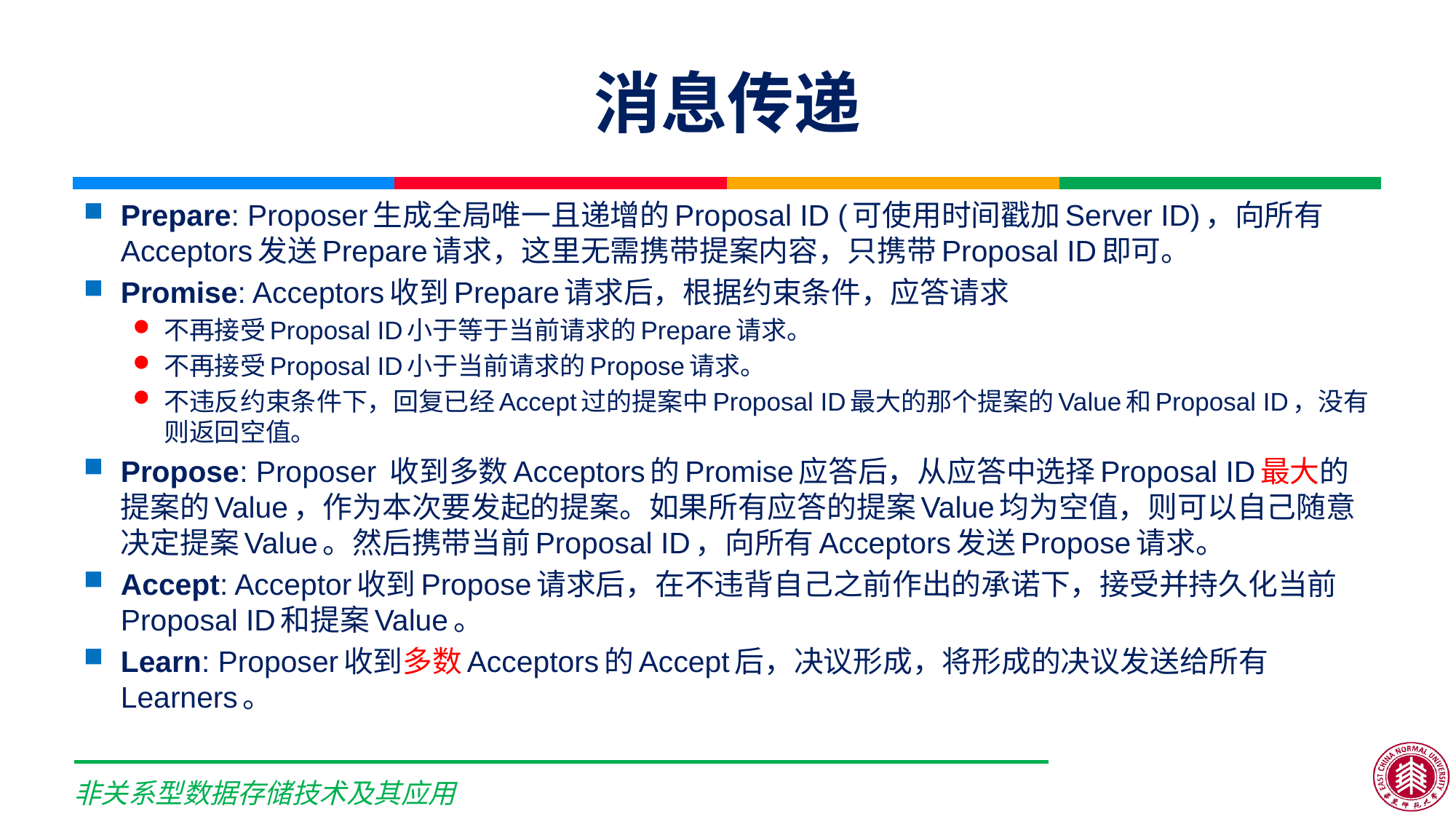

# 消息传递
Prepare: Proposer生成全局唯一且递增的Proposal ID (可使用时间戳加Server ID)，向所有Acceptors发送Prepare请求，这里无需携带提案内容，只携带Proposal ID即可。
Promise: Acceptors收到Prepare请求后，根据约束条件，应答请求
不再接受Proposal ID小于等于当前请求的Prepare请求。
不再接受Proposal ID小于当前请求的Propose请求。
不违反约束条件下，回复已经Accept过的提案中Proposal ID最大的那个提案的Value和Proposal ID，没有则返回空值。
Propose: Proposer 收到多数Acceptors的Promise应答后，从应答中选择Proposal ID最大的提案的Value，作为本次要发起的提案。如果所有应答的提案Value均为空值，则可以自己随意决定提案Value。然后携带当前Proposal ID，向所有Acceptors发送Propose请求。
Accept: Acceptor收到Propose请求后，在不违背自己之前作出的承诺下，接受并持久化当前Proposal ID和提案Value。
Learn: Proposer收到多数Acceptors的Accept后，决议形成，将形成的决议发送给所有Learners。